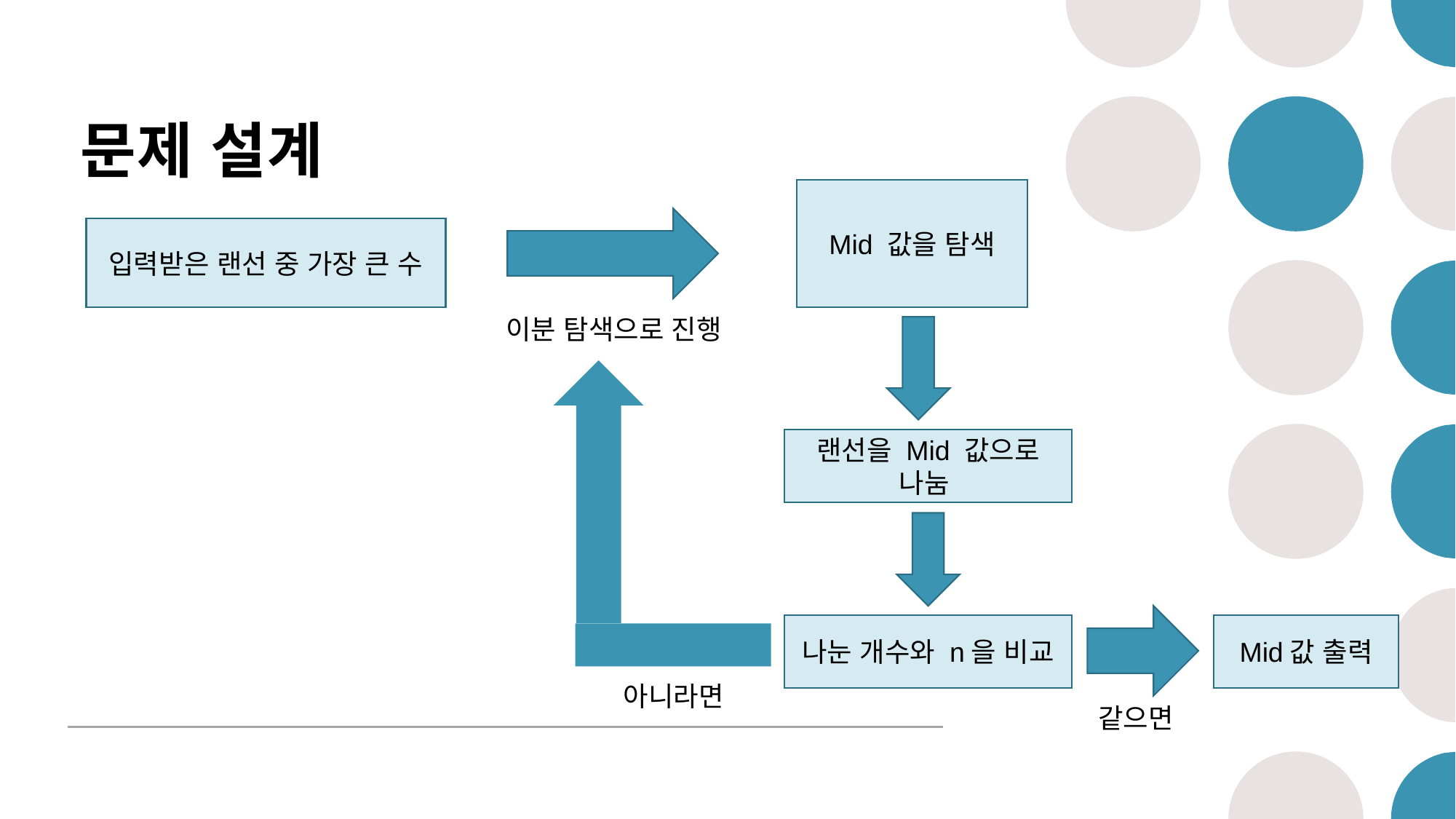

# 문제 설계
Mid 값을 탐색

입력받은 랜선 중 가장 큰 수
이분 탐색으로 진행

랜선을 Mid 값으로 나눔

나눈 개수와 n을 비교
Mid값 출력

아니라면
같으면